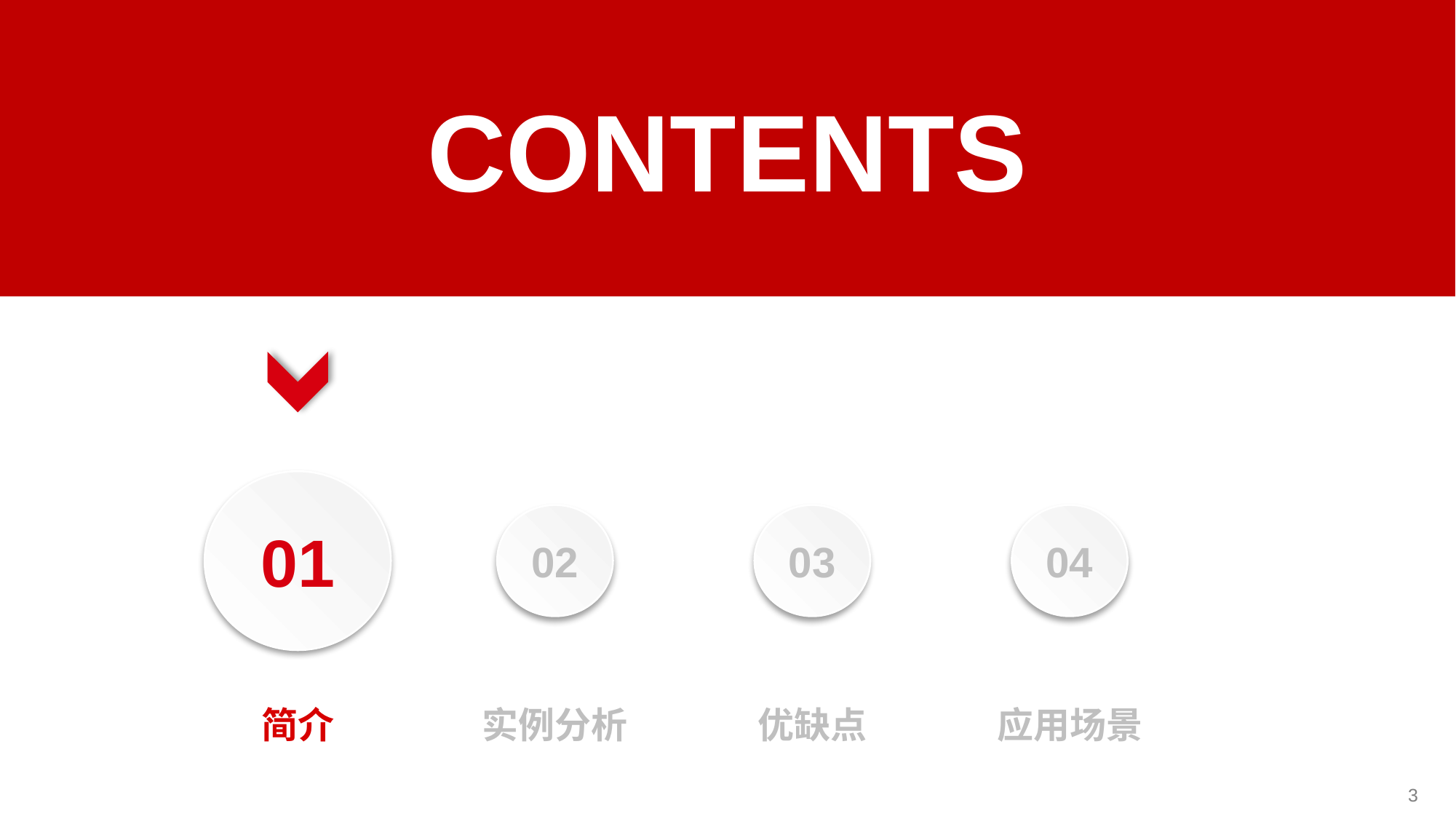

CONTENTS

01
02
03
04
简介
实例分析
优缺点
应用场景